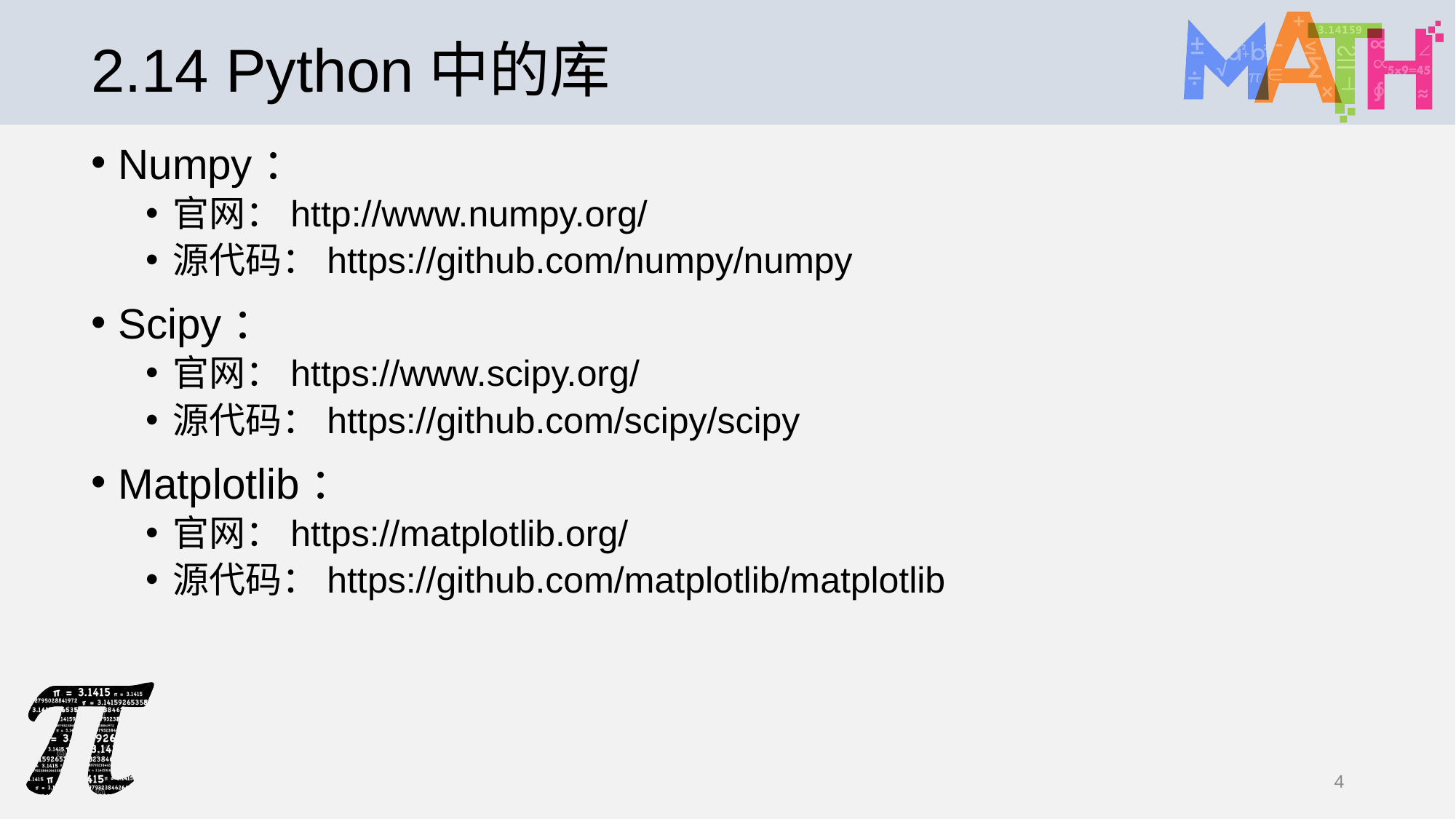

# 2.14 Python中的库
Numpy：
官网：http://www.numpy.org/
源代码：https://github.com/numpy/numpy
Scipy：
官网：https://www.scipy.org/
源代码：https://github.com/scipy/scipy
Matplotlib：
官网：https://matplotlib.org/
源代码：https://github.com/matplotlib/matplotlib

4